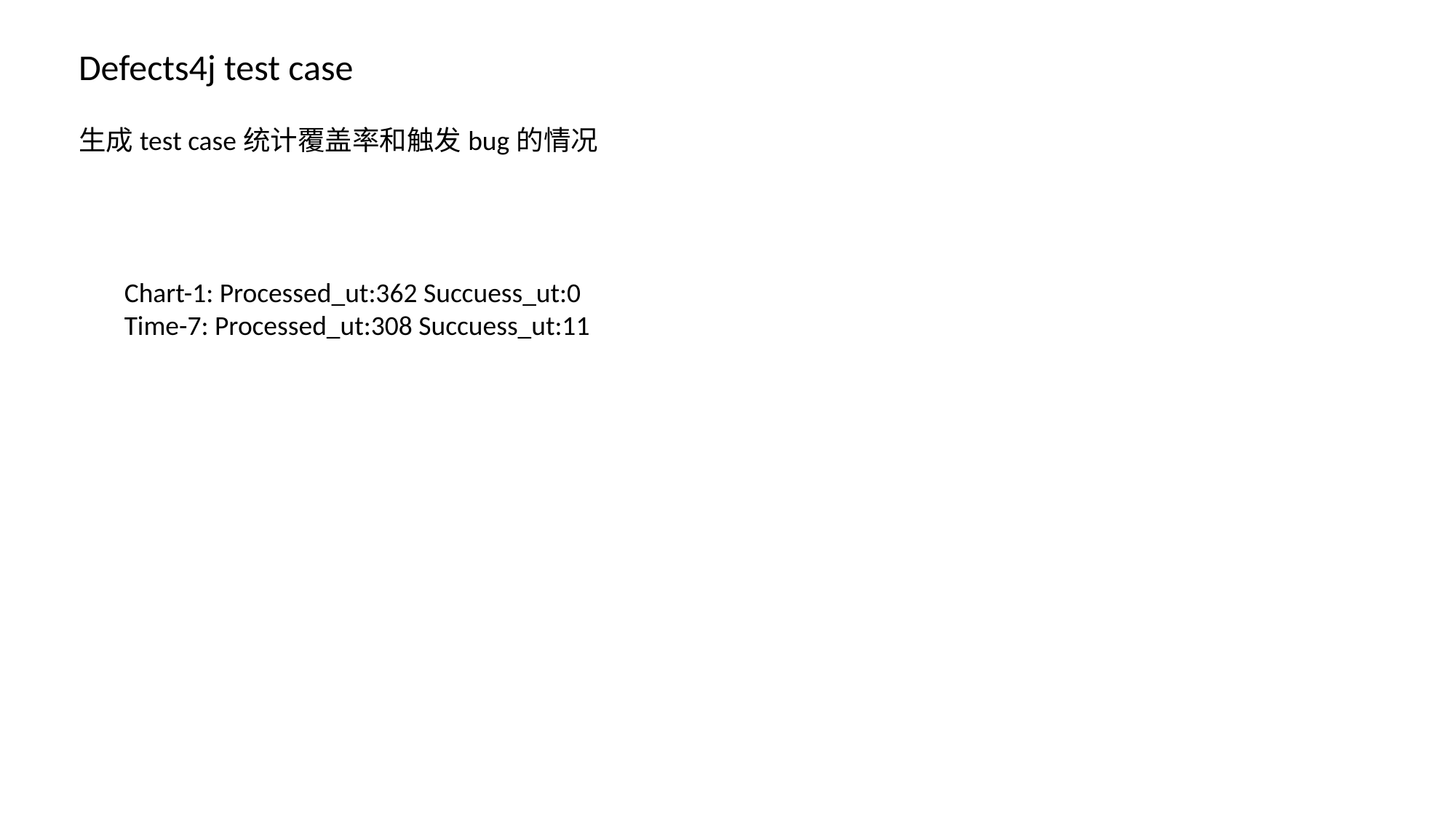

Defects4j test case
生成test case统计覆盖率和触发bug的情况
Chart-1: Processed_ut:362 Succuess_ut:0
Time-7: Processed_ut:308 Succuess_ut:11